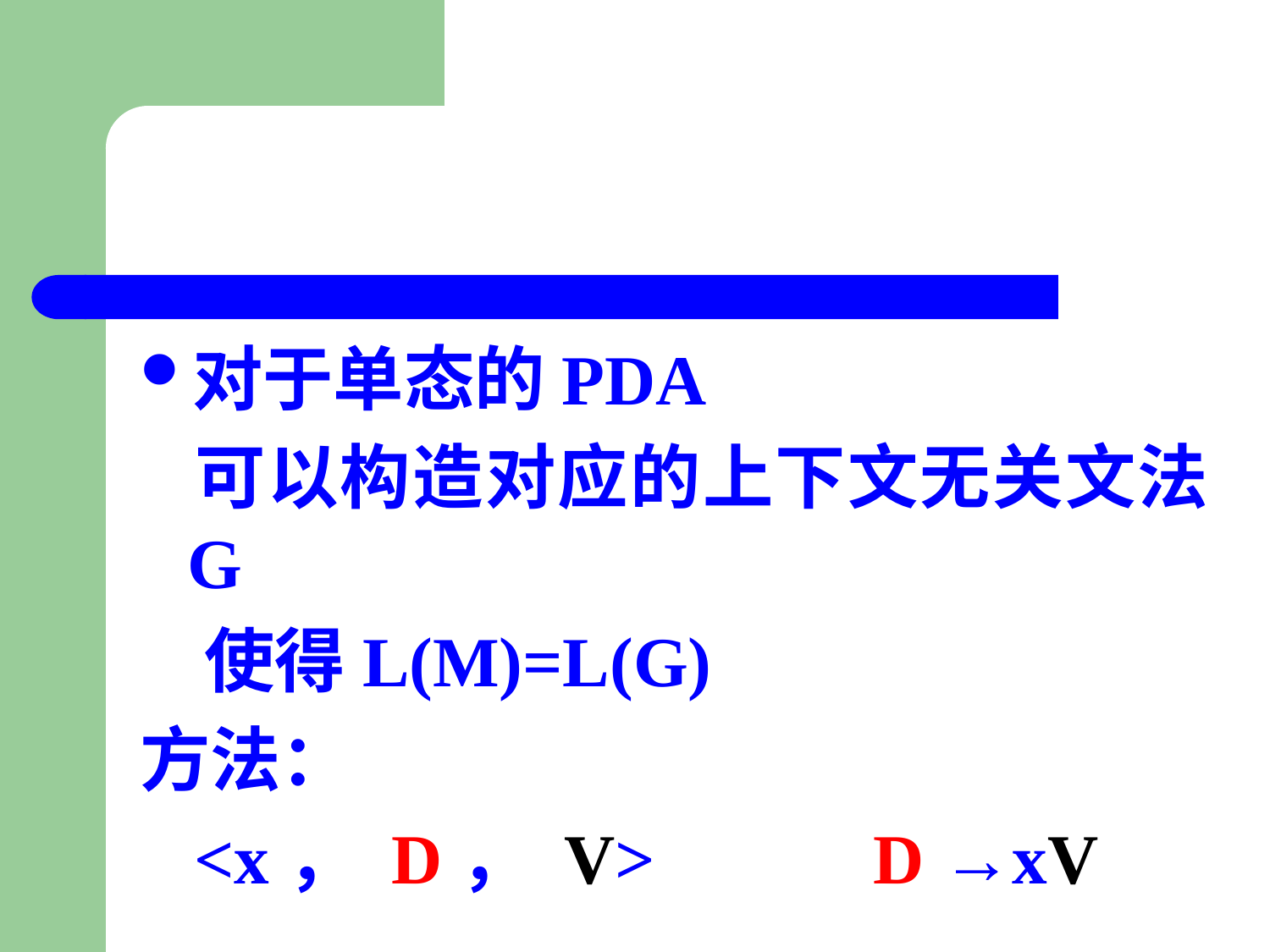

#
对于单态的PDA
  可以构造对应的上下文无关文法G
   使得L(M)=L(G)
方法：
   <x， D， V>            D →xV